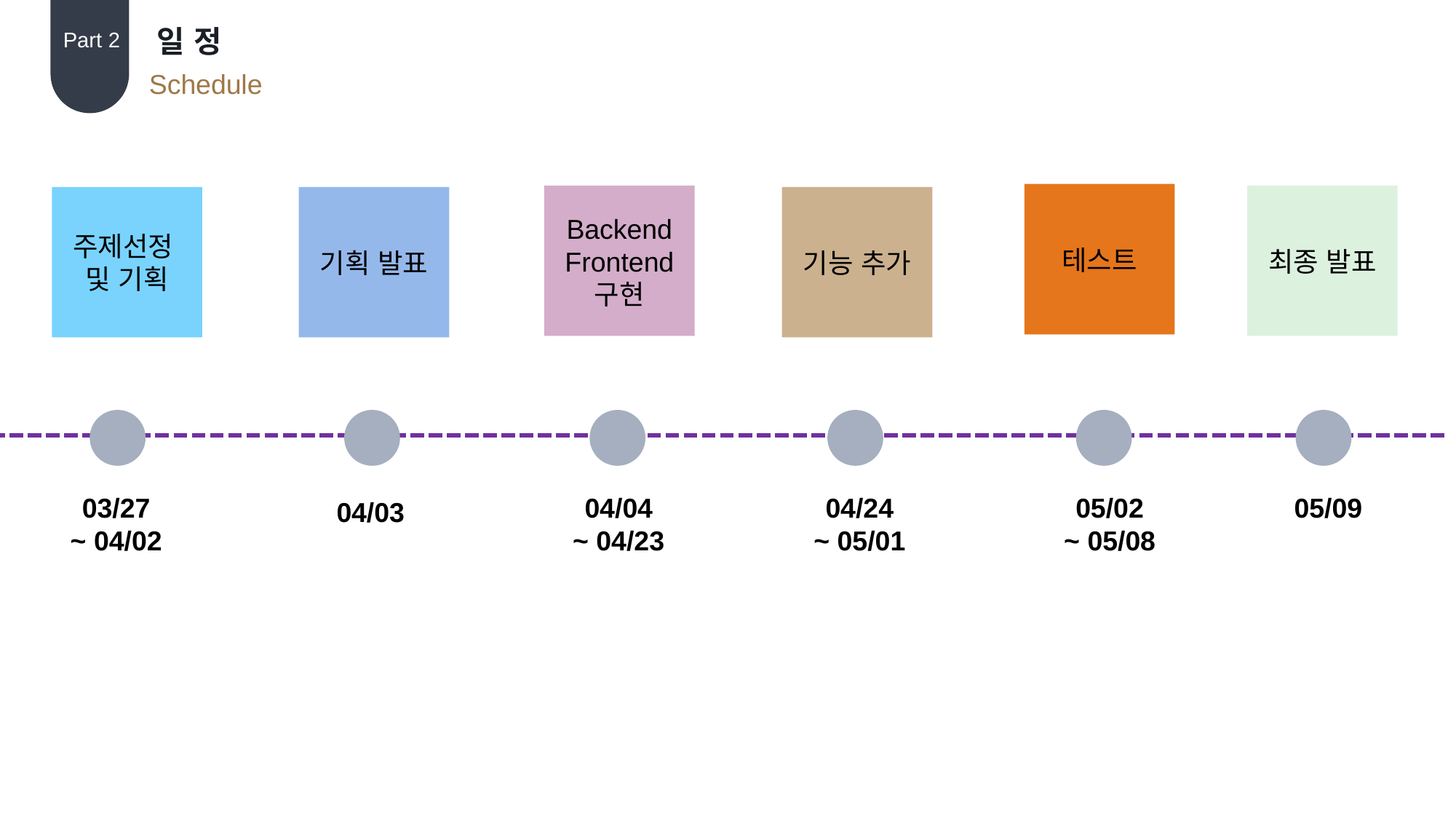

일정
Part 2
Schedule
테스트
Backend
Frontend
구현
최종 발표
주제선정
및 기획
기획 발표
기능 추가

03/27
~ 04/02
04/04
~ 04/23
04/24
~ 05/01
05/02
~ 05/08
05/09
04/03